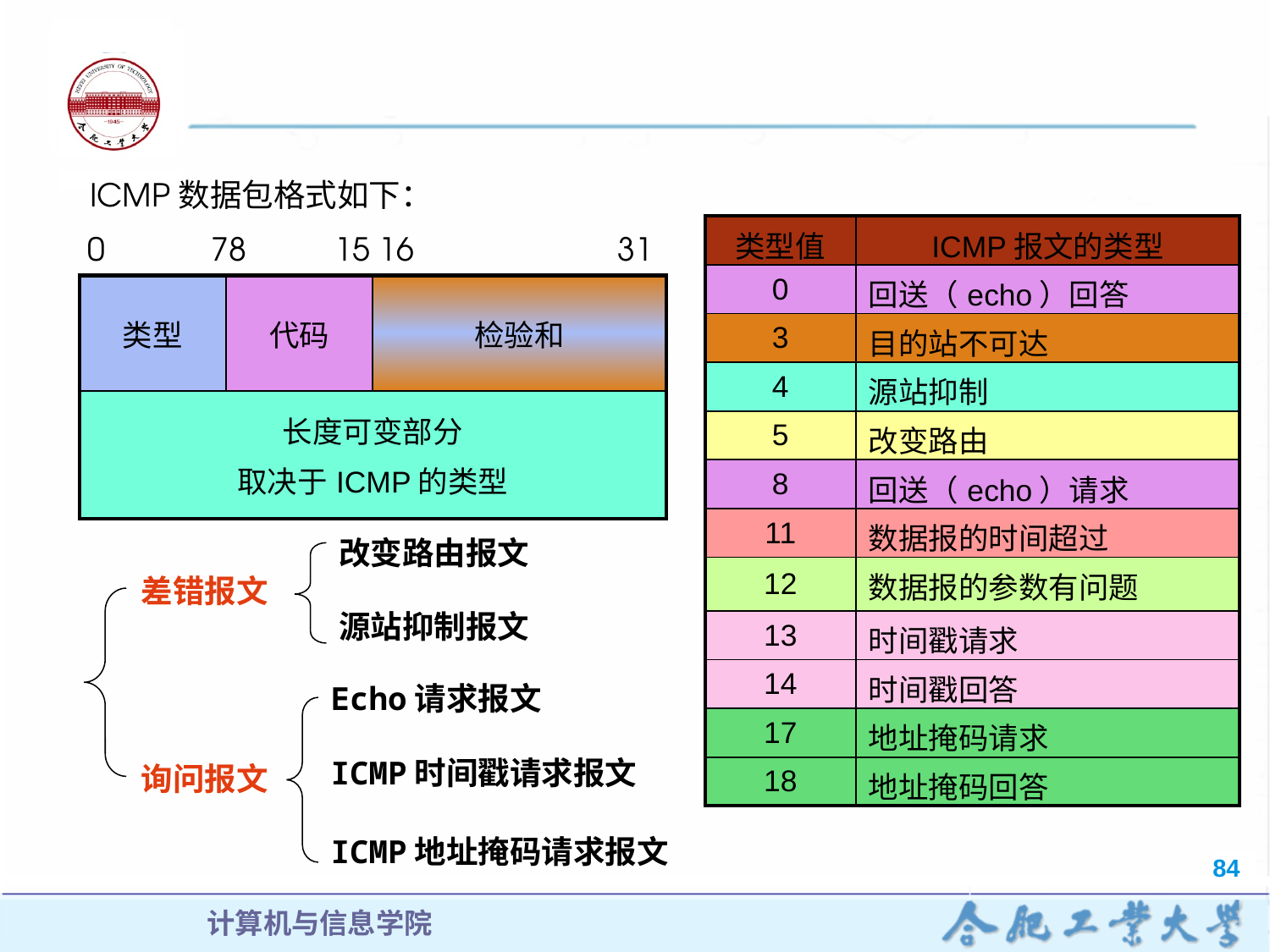

ICMP数据包格式如下：
| 类型值 | ICMP报文的类型 |
| --- | --- |
| 0 | 回送（echo）回答 |
| 3 | 目的站不可达 |
| 4 | 源站抑制 |
| 5 | 改变路由 |
| 8 | 回送（echo）请求 |
| 11 | 数据报的时间超过 |
| 12 | 数据报的参数有问题 |
| 13 | 时间戳请求 |
| 14 | 时间戳回答 |
| 17 | 地址掩码请求 |
| 18 | 地址掩码回答 |
0            78          15 16                       31
| 类型 | 代码 | 检验和 |
| --- | --- | --- |
| 长度可变部分 取决于ICMP的类型 |  |  |
改变路由报文

差错报文

源站抑制报文
Echo请求报文

ICMP时间戳请求报文
询问报文
ICMP地址掩码请求报文